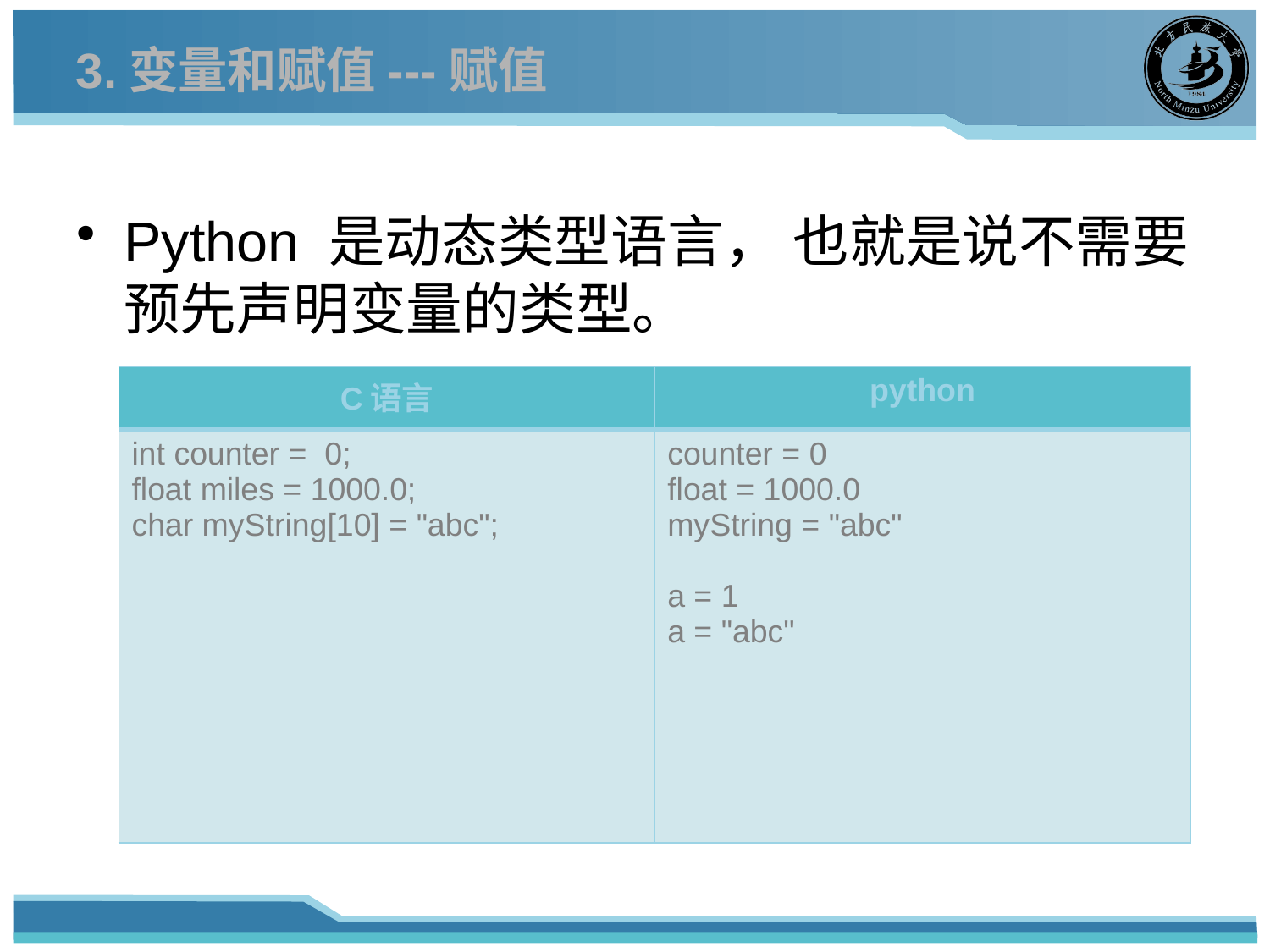

# 3.变量和赋值---赋值

Python 是动态类型语言， 也就是说不需要预先声明变量的类型。
| C语言 | python |
| --- | --- |
| int counter =  0; float miles = 1000.0; char myString[10] = "abc"; | counter = 0 float = 1000.0 myString = "abc" a = 1 a = "abc" |